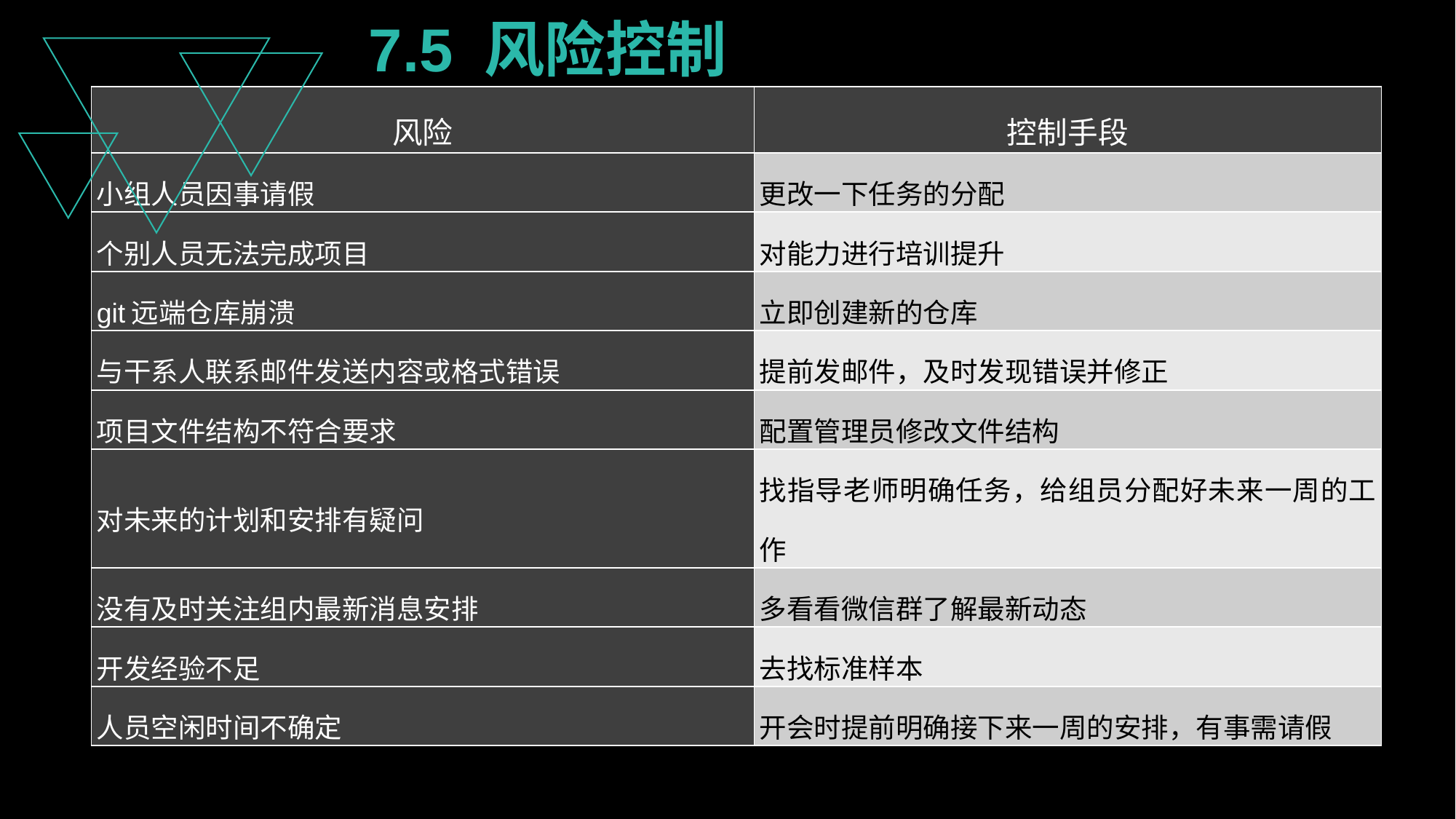

7.5 风险控制

| 风险 | 控制手段 |
| --- | --- |
| 小组人员因事请假 | 更改一下任务的分配 |
| 个别人员无法完成项目 | 对能力进行培训提升 |
| git远端仓库崩溃 | 立即创建新的仓库 |
| 与干系人联系邮件发送内容或格式错误 | 提前发邮件，及时发现错误并修正 |
| 项目文件结构不符合要求 | 配置管理员修改文件结构 |
| 对未来的计划和安排有疑问 | 找指导老师明确任务，给组员分配好未来一周的工作 |
| 没有及时关注组内最新消息安排 | 多看看微信群了解最新动态 |
| 开发经验不足 | 去找标准样本 |
| 人员空闲时间不确定 | 开会时提前明确接下来一周的安排，有事需请假 |